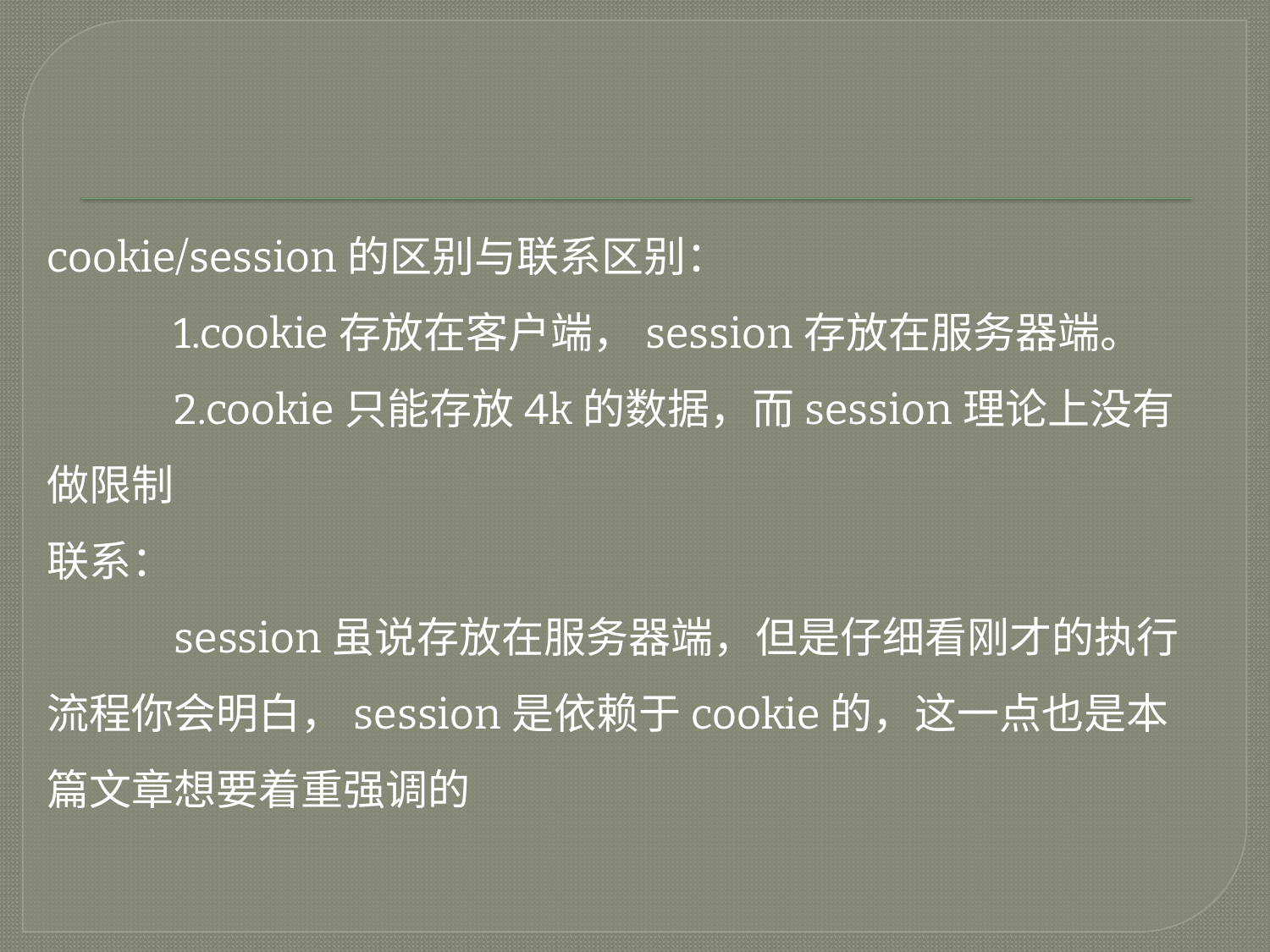

cookie/session的区别与联系区别：
	1.cookie存放在客户端，session存放在服务器端。
	2.cookie只能存放4k的数据，而session理论上没有做限制
联系：
	session虽说存放在服务器端，但是仔细看刚才的执行流程你会明白，session是依赖于cookie的，这一点也是本篇文章想要着重强调的